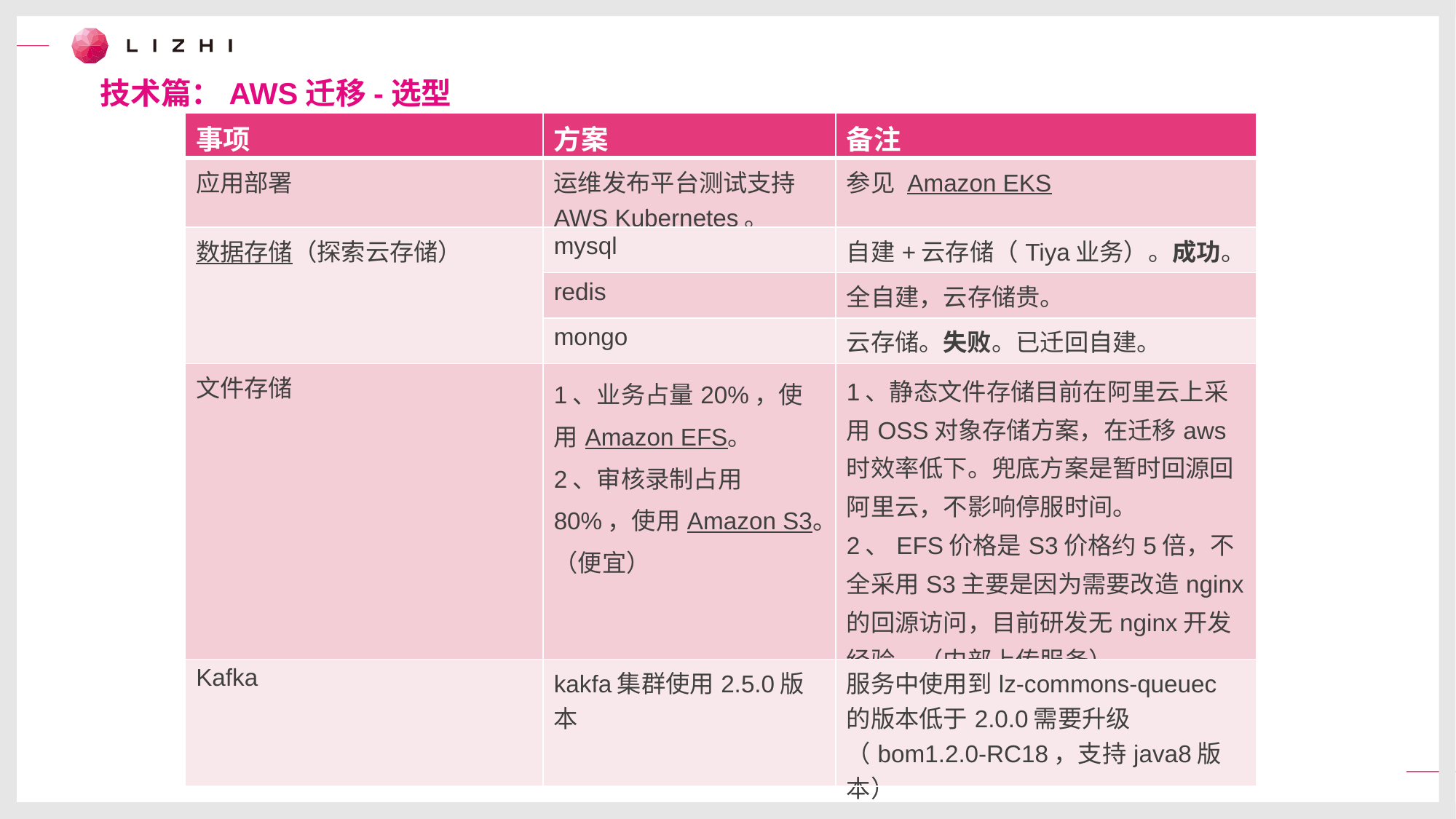

技术篇：AWS迁移-选型
| 事项 | 方案 | 备注 |
| --- | --- | --- |
| 应用部署 | 运维发布平台测试支持AWS Kubernetes。 | 参见 Amazon EKS |
| 数据存储（探索云存储） | mysql | 自建+云存储（Tiya业务）。成功。 |
|  | redis | 全自建，云存储贵。 |
|  | mongo | 云存储。失败。已迁回自建。 |
| 文件存储 | 1、业务占量20%，使用Amazon EFS。 2、审核录制占用80%，使用Amazon S3。（便宜） | 1、静态文件存储目前在阿里云上采用OSS对象存储方案，在迁移aws时效率低下。兜底方案是暂时回源回阿里云，不影响停服时间。 2、EFS价格是S3价格约5倍，不全采用S3主要是因为需要改造nginx的回源访问，目前研发无nginx开发经验。（内部上传服务） |
| Kafka | kakfa集群使用2.5.0版本 | 服务中使用到lz-commons-queuec的版本低于2.0.0需要升级（bom1.2.0-RC18，支持java8版本） |